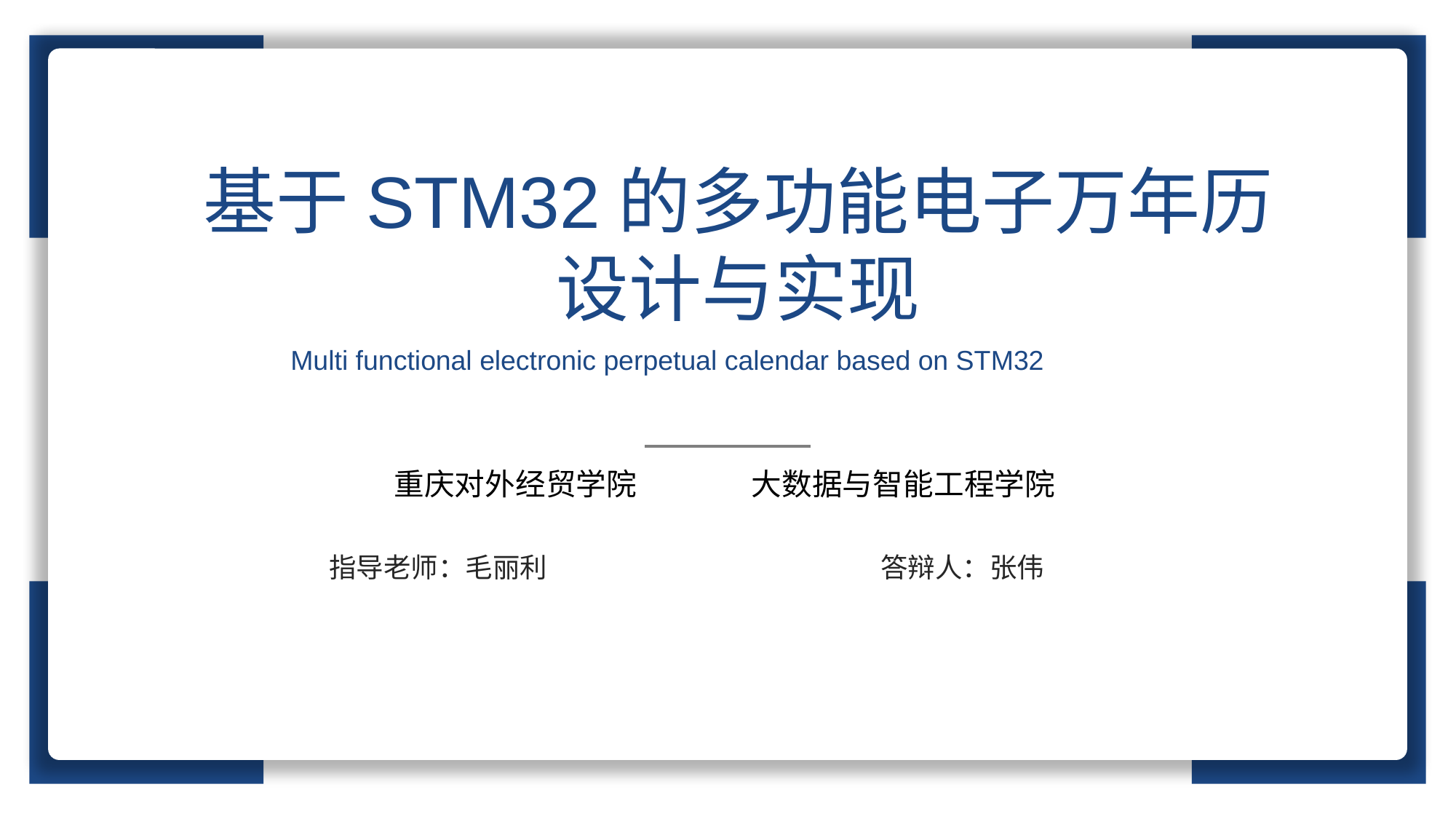

基于STM32的多功能电子万年历设计与实现
Multi functional electronic perpetual calendar based on STM32
重庆对外经贸学院                 大数据与智能工程学院
指导老师：毛丽利                                                      答辩人：张伟